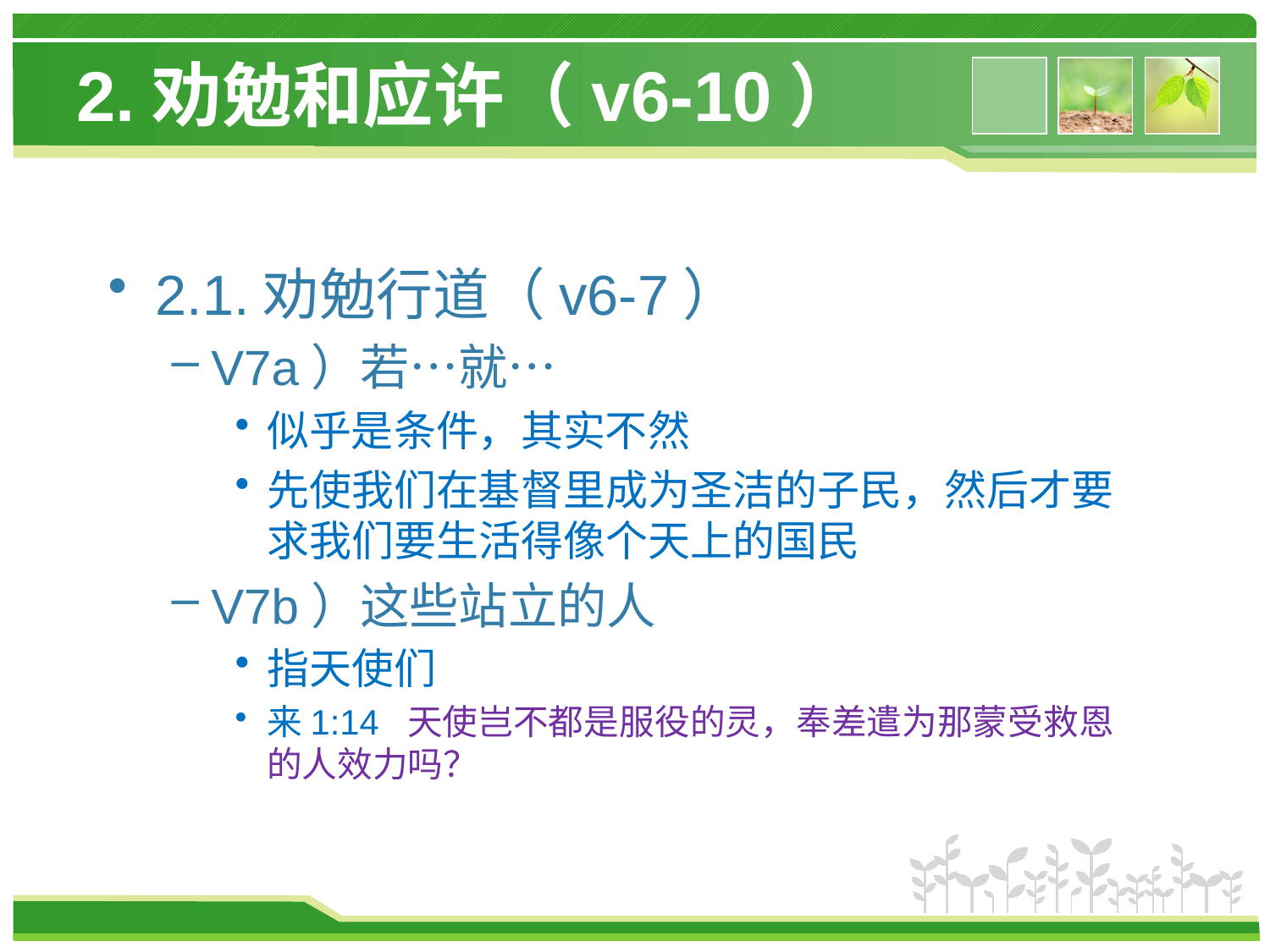

# 2.劝勉和应许（v6-10）
2.1.劝勉行道（v6-7）
V7a）若…就…
似乎是条件，其实不然
先使我们在基督里成为圣洁的子民，然后才要求我们要生活得像个天上的国民
V7b）这些站立的人
指天使们
来1:14  天使岂不都是服役的灵，奉差遣为那蒙受救恩的人效力吗？